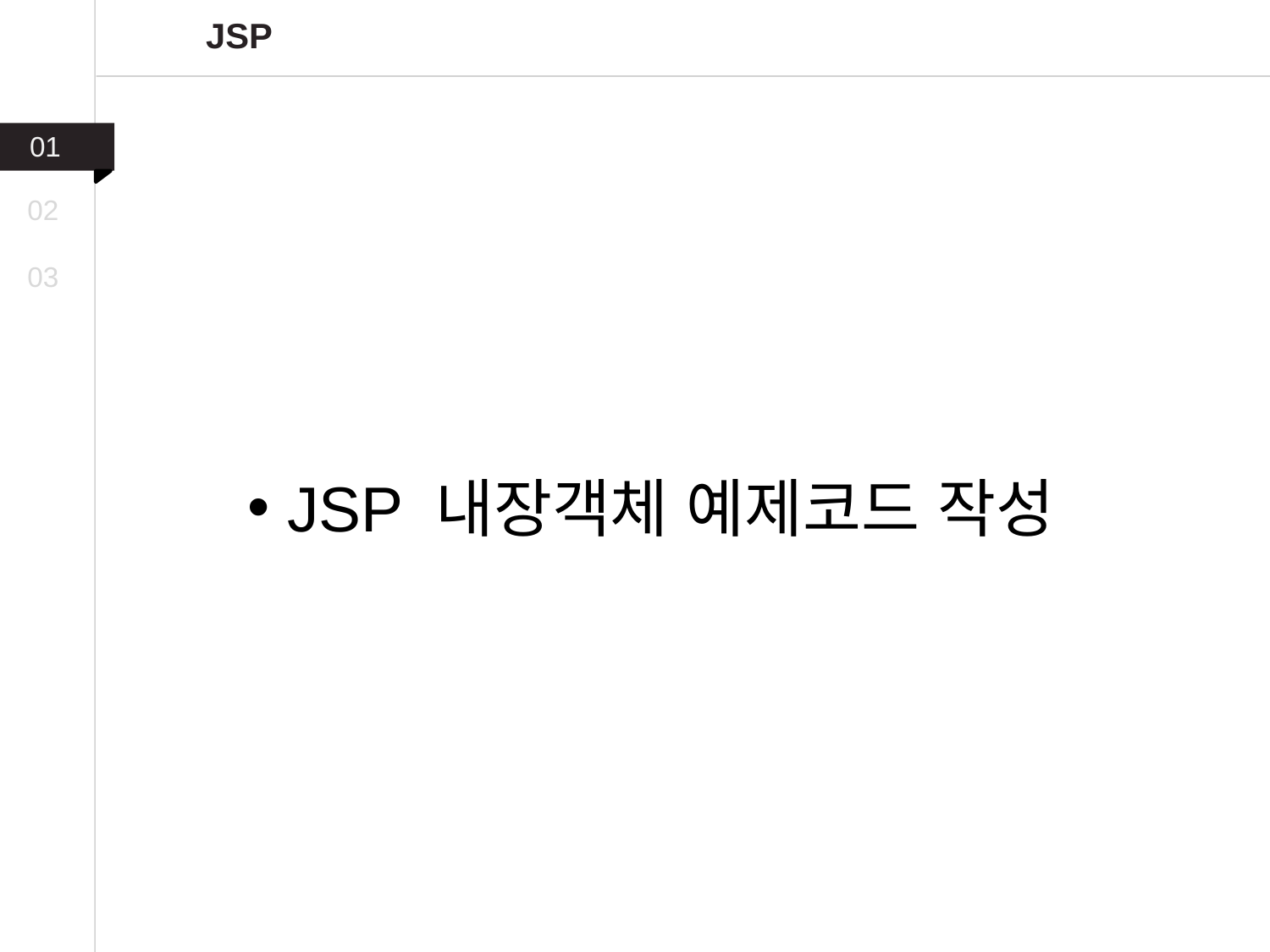

JSP
01

02
03
JSP 내장객체 예제코드 작성